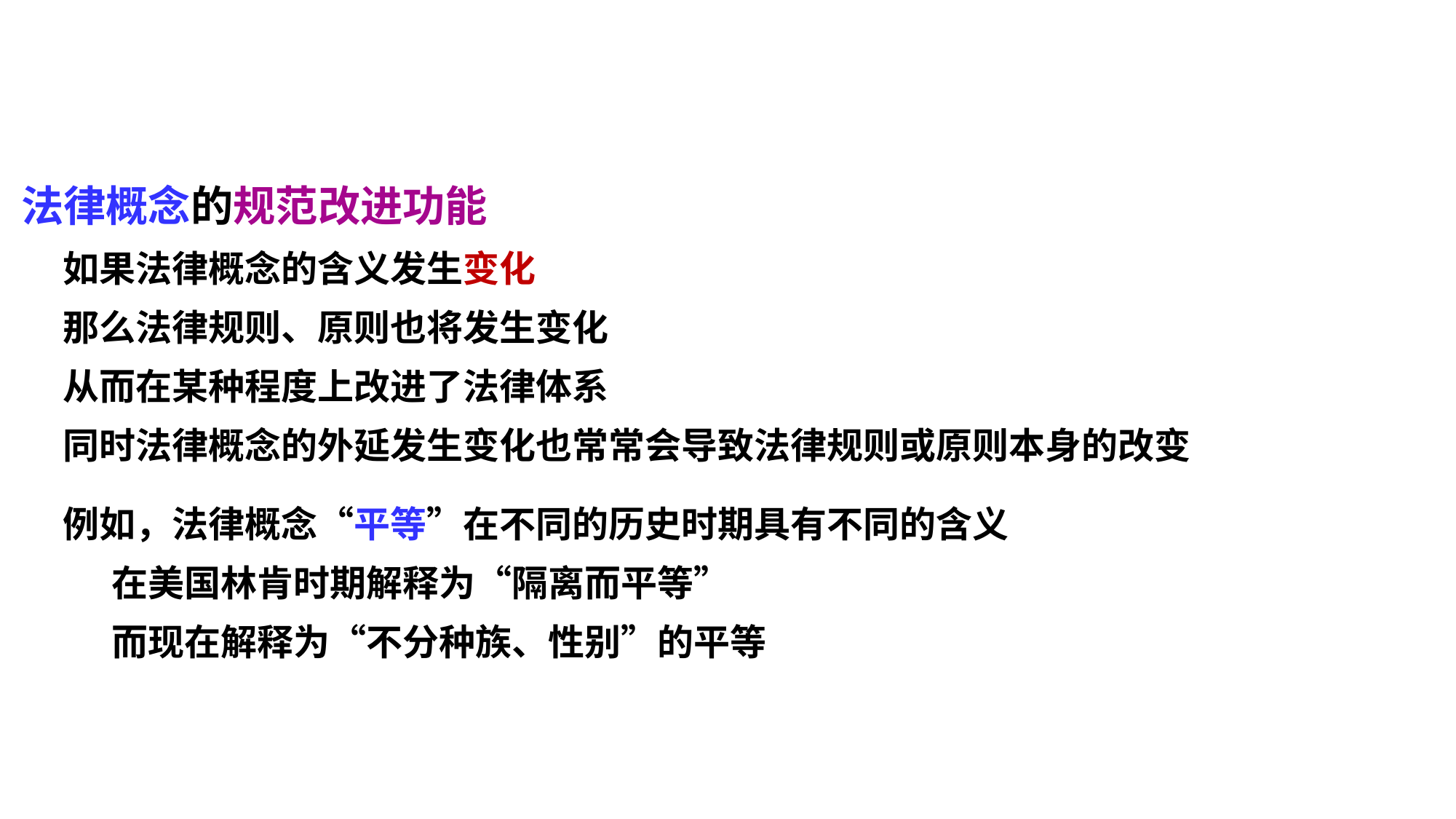

法律概念的规范改进功能
    如果法律概念的含义发生变化
    那么法律规则、原则也将发生变化
    从而在某种程度上改进了法律体系
    同时法律概念的外延发生变化也常常会导致法律规则或原则本身的改变

    例如，法律概念“平等”在不同的历史时期具有不同的含义
          在美国林肯时期解释为“隔离而平等”
          而现在解释为“不分种族、性别”的平等